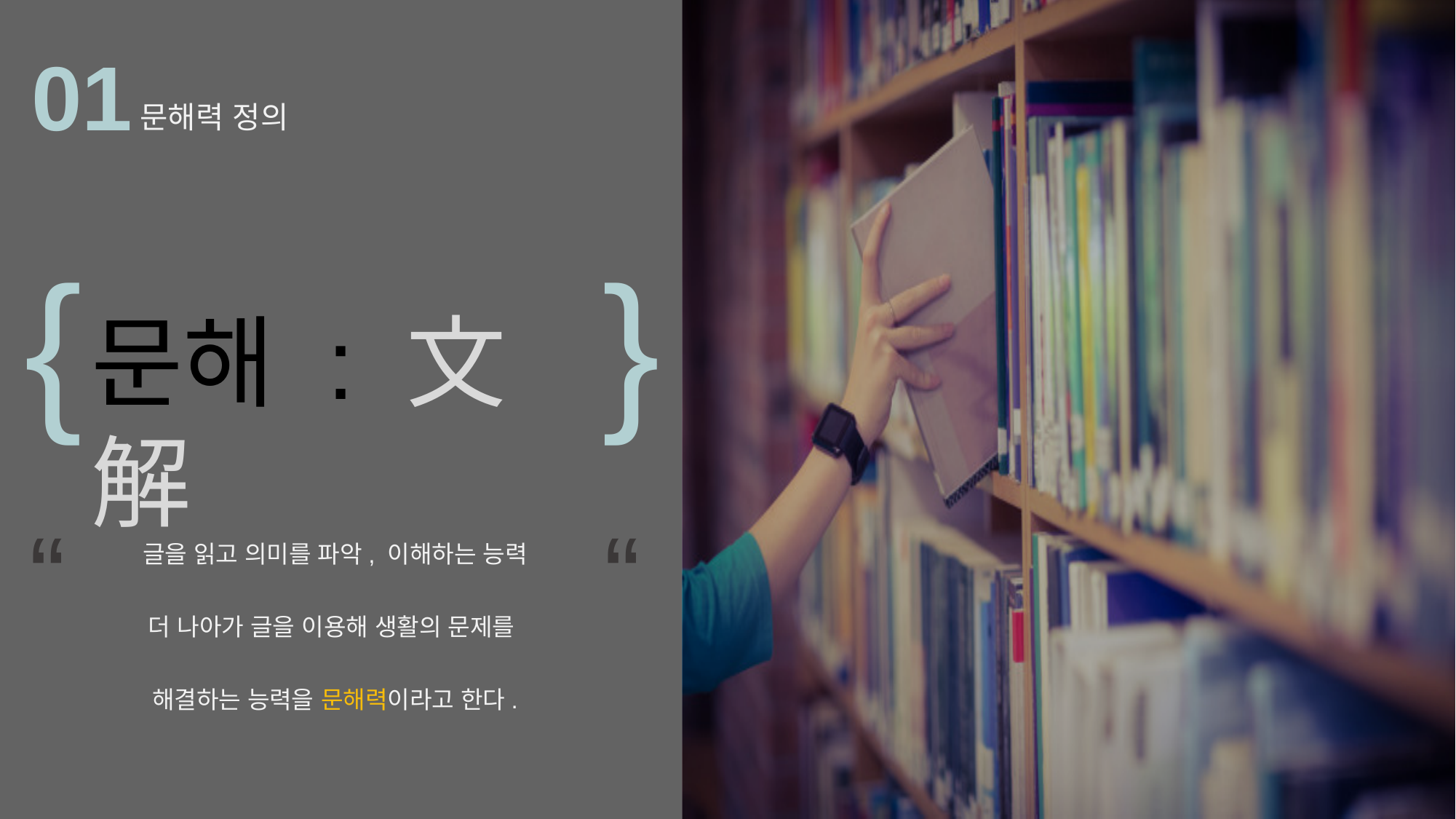

01
문해력 정의
{
}
문해 : 文解
글을 읽고 의미를 파악, 이해하는 능력
더 나아가 글을 이용해 생활의 문제를
해결하는 능력을 문해력이라고 한다.

“
“